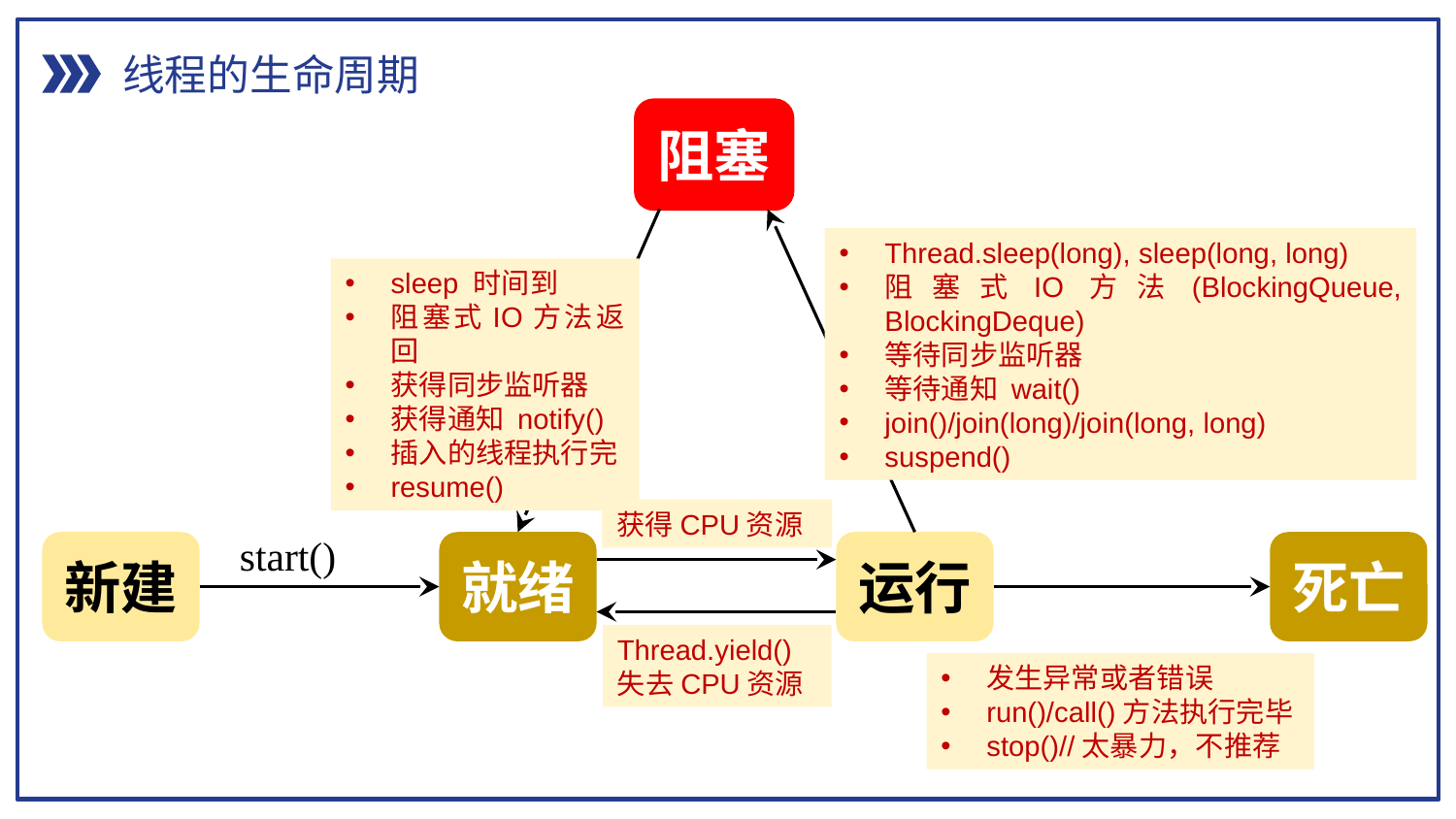

线程的生命周期

阻塞
Thread.sleep(long), sleep(long, long)
阻塞式IO方法(BlockingQueue, BlockingDeque)
等待同步监听器
等待通知 wait()
join()/join(long)/join(long, long)
suspend()
sleep 时间到
阻塞式IO方法返回
获得同步监听器
获得通知 notify()
插入的线程执行完
resume()
获得CPU资源
start()
就绪
运行
死亡
新建
Thread.yield()
失去CPU资源
发生异常或者错误
run()/call()方法执行完毕
stop()//太暴力，不推荐